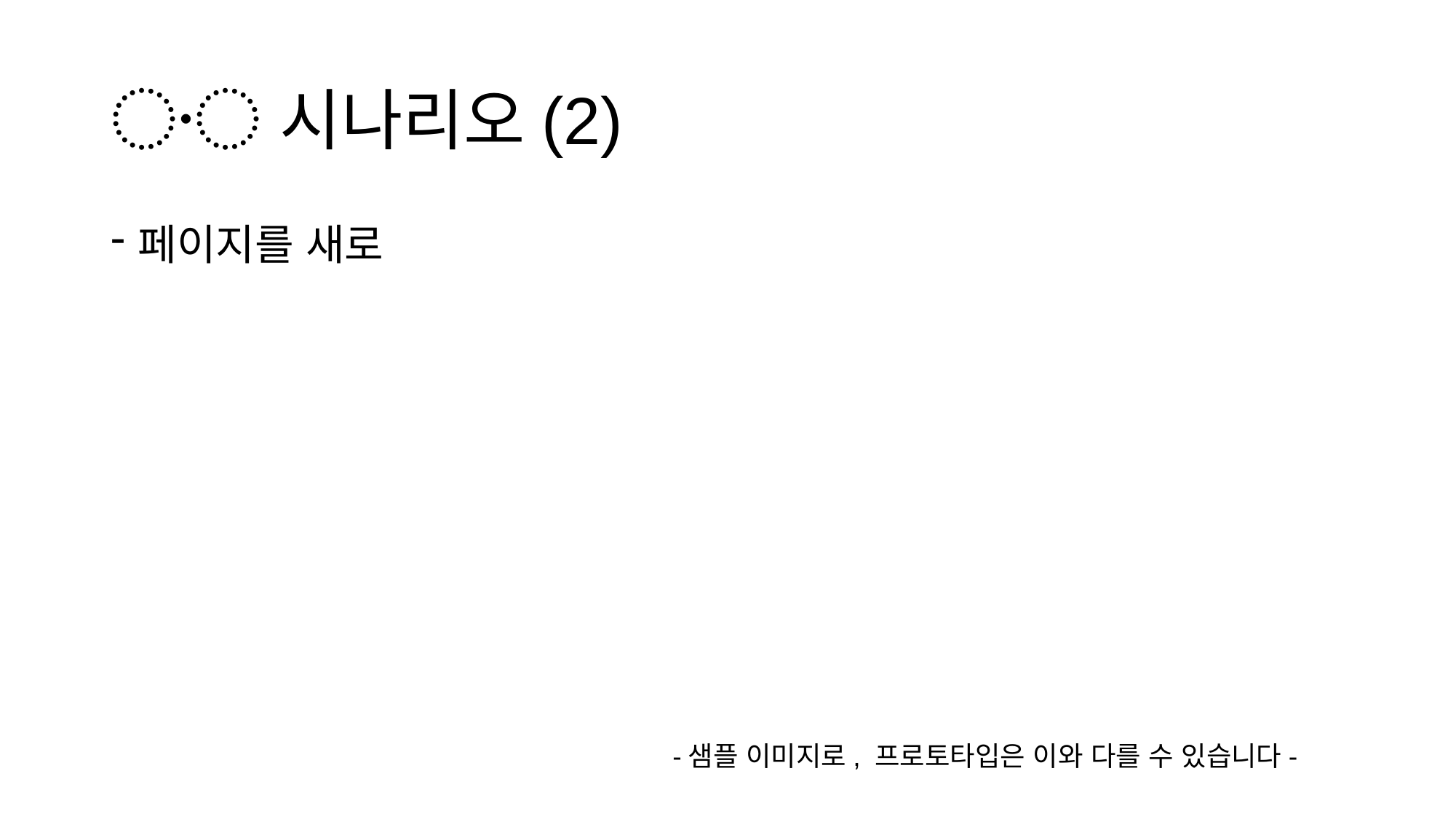

# 〮 시나리오(2)
페이지를 새로
   -샘플 이미지로, 프로토타입은 이와 다를 수 있습니다-